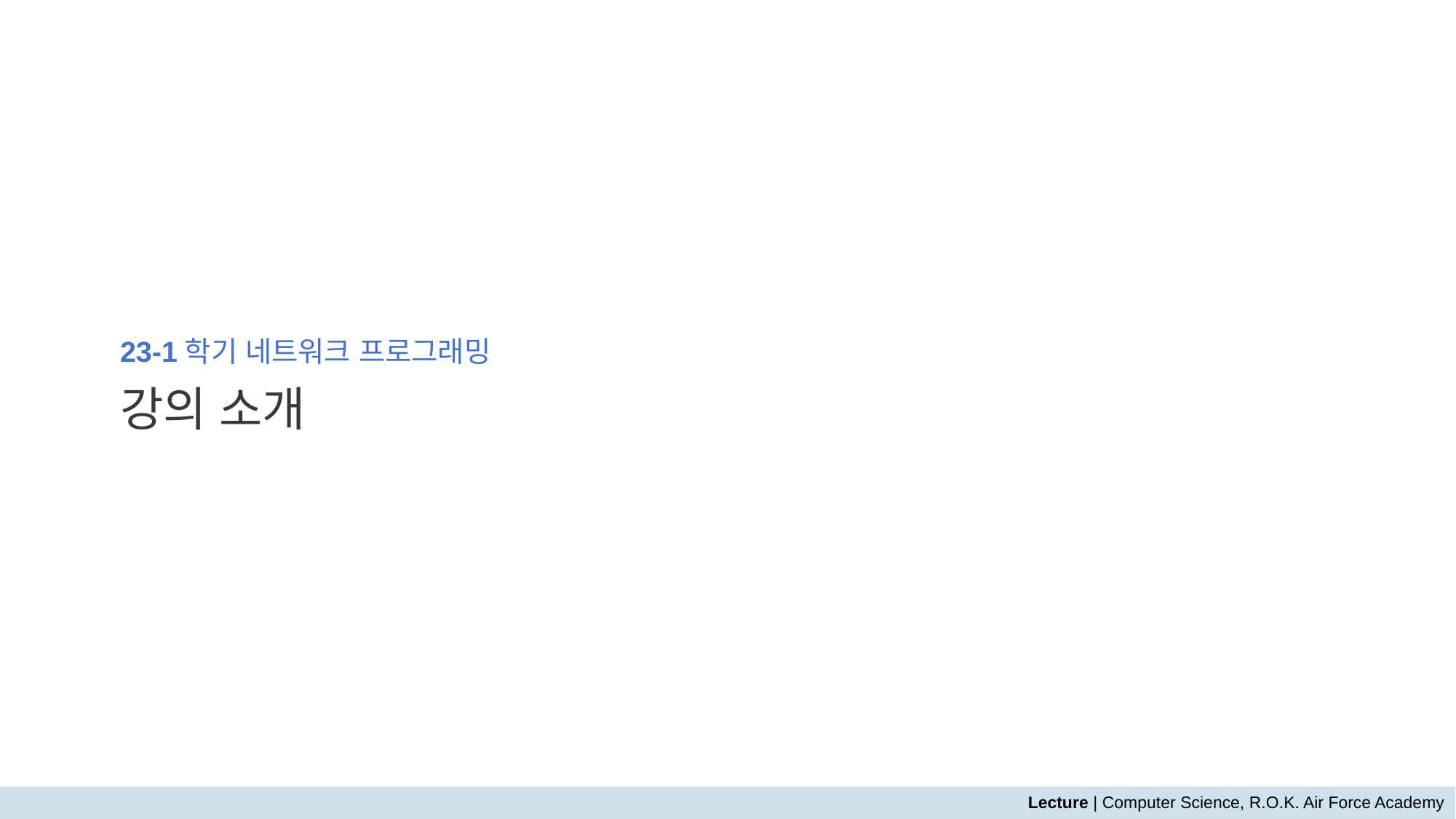

# 23-1학기 네트워크 프로그래밍 강의 소개
Lecture | Computer Science, R.O.K. Air Force Academy